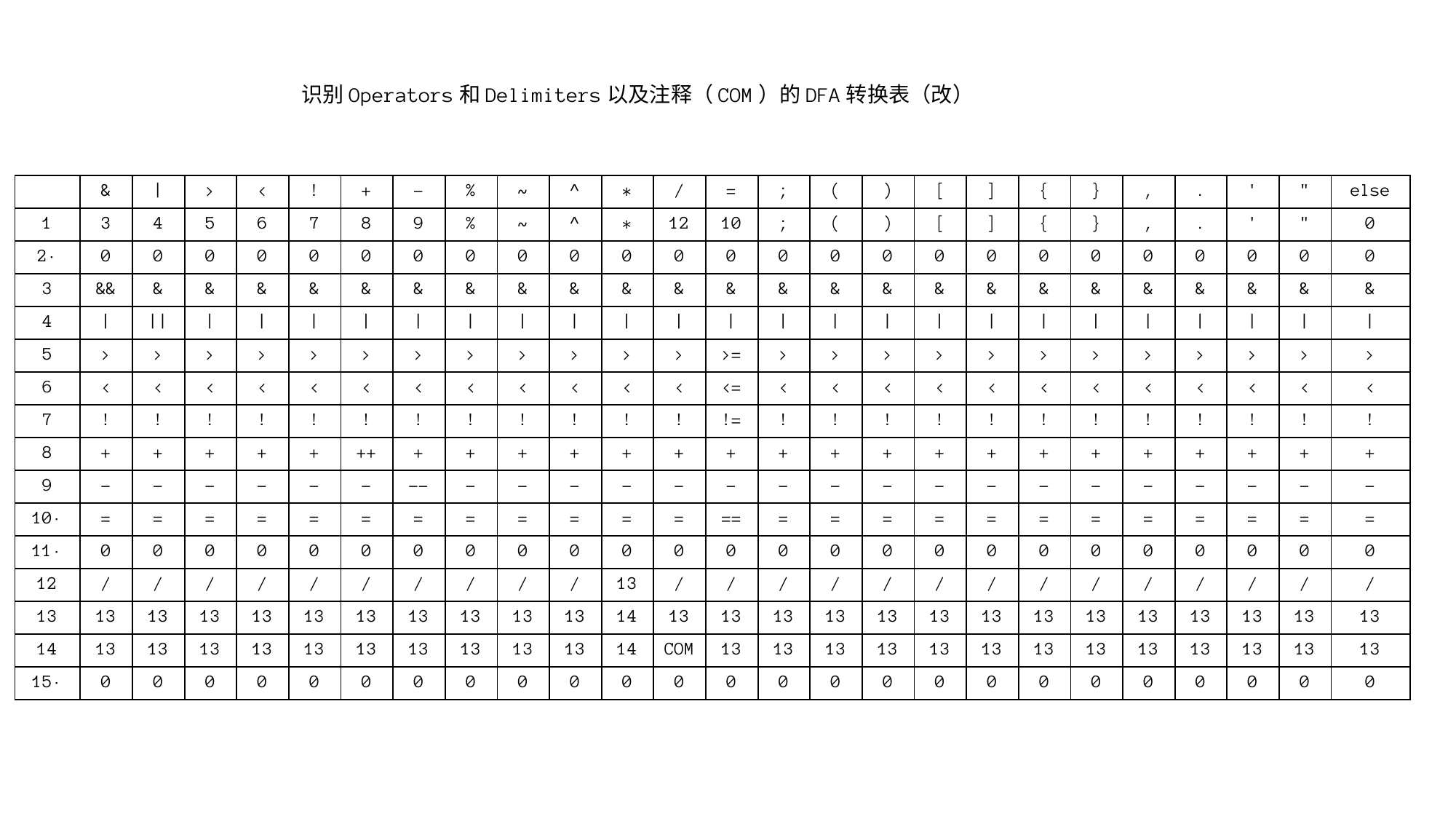

识别Operators和Delimiters以及注释（COM）的DFA转换表（改）
|  | & | | | > | < | ! | + | - | % | ~ | ^ | \* | / | = | ; | ( | ) | [ | ] | { | } | , | . | ' | " | else |
| --- | --- | --- | --- | --- | --- | --- | --- | --- | --- | --- | --- | --- | --- | --- | --- | --- | --- | --- | --- | --- | --- | --- | --- | --- | --- |
| 1 | 3 | 4 | 5 | 6 | 7 | 8 | 9 | % | ~ | ^ | \* | 12 | 10 | ; | ( | ) | [ | ] | { | } | , | . | ' | " | 0 |
| 2· | 0 | 0 | 0 | 0 | 0 | 0 | 0 | 0 | 0 | 0 | 0 | 0 | 0 | 0 | 0 | 0 | 0 | 0 | 0 | 0 | 0 | 0 | 0 | 0 | 0 |
| 3 | && | & | & | & | & | & | & | & | & | & | & | & | & | & | & | & | & | & | & | & | & | & | & | & | & |
| 4 | | | || | | | | | | | | | | | | | | | | | | | | | | | | | | | | | | | | | | | | | | | | | | | | | | |
| 5 | > | > | > | > | > | > | > | > | > | > | > | > | >= | > | > | > | > | > | > | > | > | > | > | > | > |
| 6 | < | < | < | < | < | < | < | < | < | < | < | < | <= | < | < | < | < | < | < | < | < | < | < | < | < |
| 7 | ! | ! | ! | ! | ! | ! | ! | ! | ! | ! | ! | ! | != | ! | ! | ! | ! | ! | ! | ! | ! | ! | ! | ! | ! |
| 8 | + | + | + | + | + | ++ | + | + | + | + | + | + | + | + | + | + | + | + | + | + | + | + | + | + | + |
| 9 | - | - | - | - | - | - | -- | - | - | - | - | - | - | - | - | - | - | - | - | - | - | - | - | - | - |
| 10· | = | = | = | = | = | = | = | = | = | = | = | = | == | = | = | = | = | = | = | = | = | = | = | = | = |
| 11· | 0 | 0 | 0 | 0 | 0 | 0 | 0 | 0 | 0 | 0 | 0 | 0 | 0 | 0 | 0 | 0 | 0 | 0 | 0 | 0 | 0 | 0 | 0 | 0 | 0 |
| 12 | / | / | / | / | / | / | / | / | / | / | 13 | / | / | / | / | / | / | / | / | / | / | / | / | / | / |
| 13 | 13 | 13 | 13 | 13 | 13 | 13 | 13 | 13 | 13 | 13 | 14 | 13 | 13 | 13 | 13 | 13 | 13 | 13 | 13 | 13 | 13 | 13 | 13 | 13 | 13 |
| 14 | 13 | 13 | 13 | 13 | 13 | 13 | 13 | 13 | 13 | 13 | 14 | COM | 13 | 13 | 13 | 13 | 13 | 13 | 13 | 13 | 13 | 13 | 13 | 13 | 13 |
| 15· | 0 | 0 | 0 | 0 | 0 | 0 | 0 | 0 | 0 | 0 | 0 | 0 | 0 | 0 | 0 | 0 | 0 | 0 | 0 | 0 | 0 | 0 | 0 | 0 | 0 |